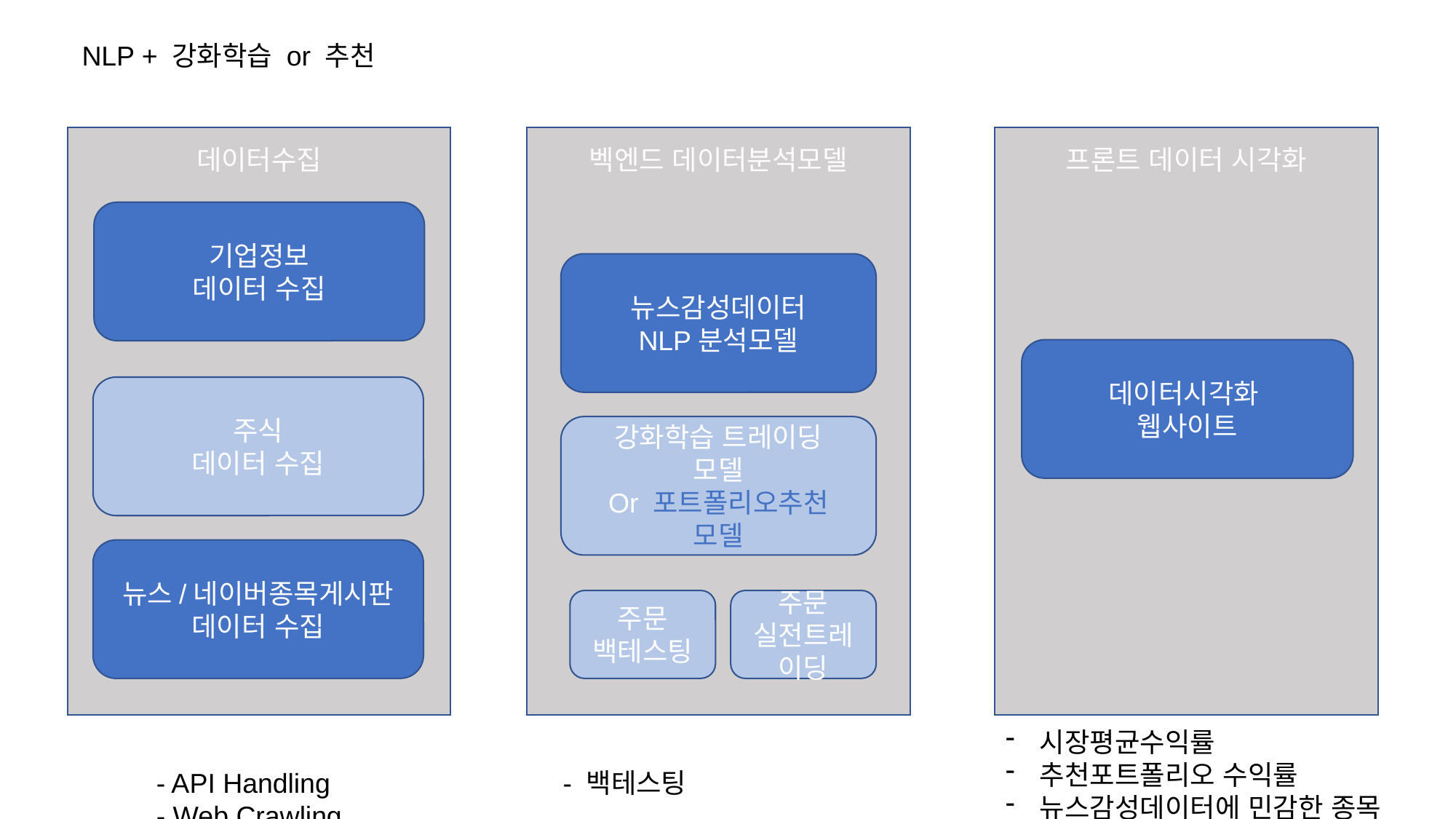

NLP + 강화학습 or 추천
데이터수집

벡엔드 데이터분석모델

프론트 데이터 시각화

기업정보
데이터 수집
뉴스감성데이터
NLP분석모델
데이터시각화
웹사이트
주식
데이터 수집
강화학습 트레이딩
모델
Or 포트폴리오추천
모델
뉴스/네이버종목게시판
데이터 수집
주문
백테스팅
주문
실전트레이딩
시장평균수익률
추천포트폴리오 수익률
뉴스감성데이터에 민감한 종목 수익률 및 민감도 종목리스트
종목별 상승/하락 차트 리스트
백테스팅 종목별 예상수익률
- API Handling
- Web Crawling
- 백테스팅